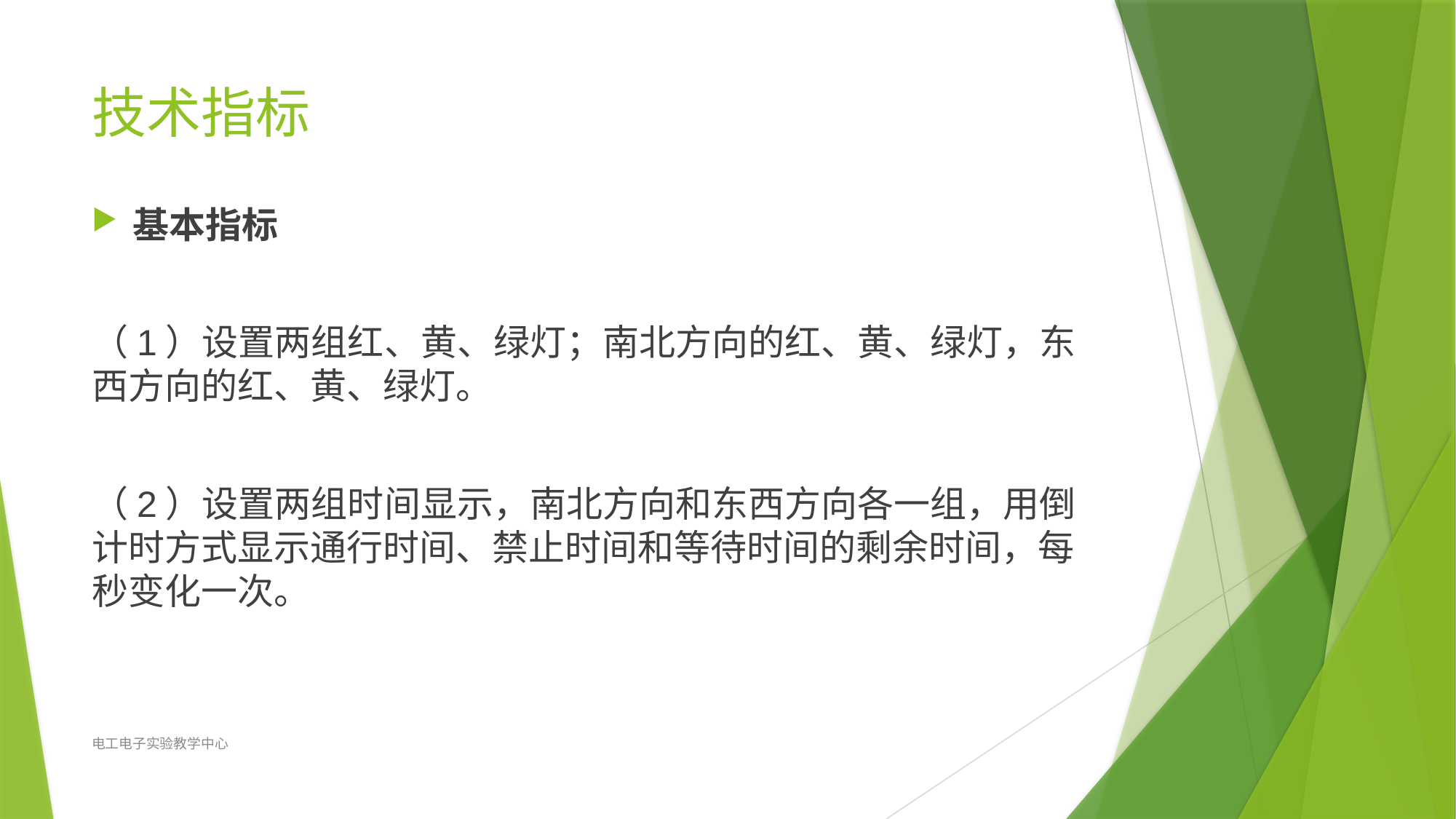

# 技术指标
基本指标

（1）设置两组红、黄、绿灯；南北方向的红、黄、绿灯，东西方向的红、黄、绿灯。

（2）设置两组时间显示，南北方向和东西方向各一组，用倒计时方式显示通行时间、禁止时间和等待时间的剩余时间，每秒变化一次。

电工电子实验教学中心